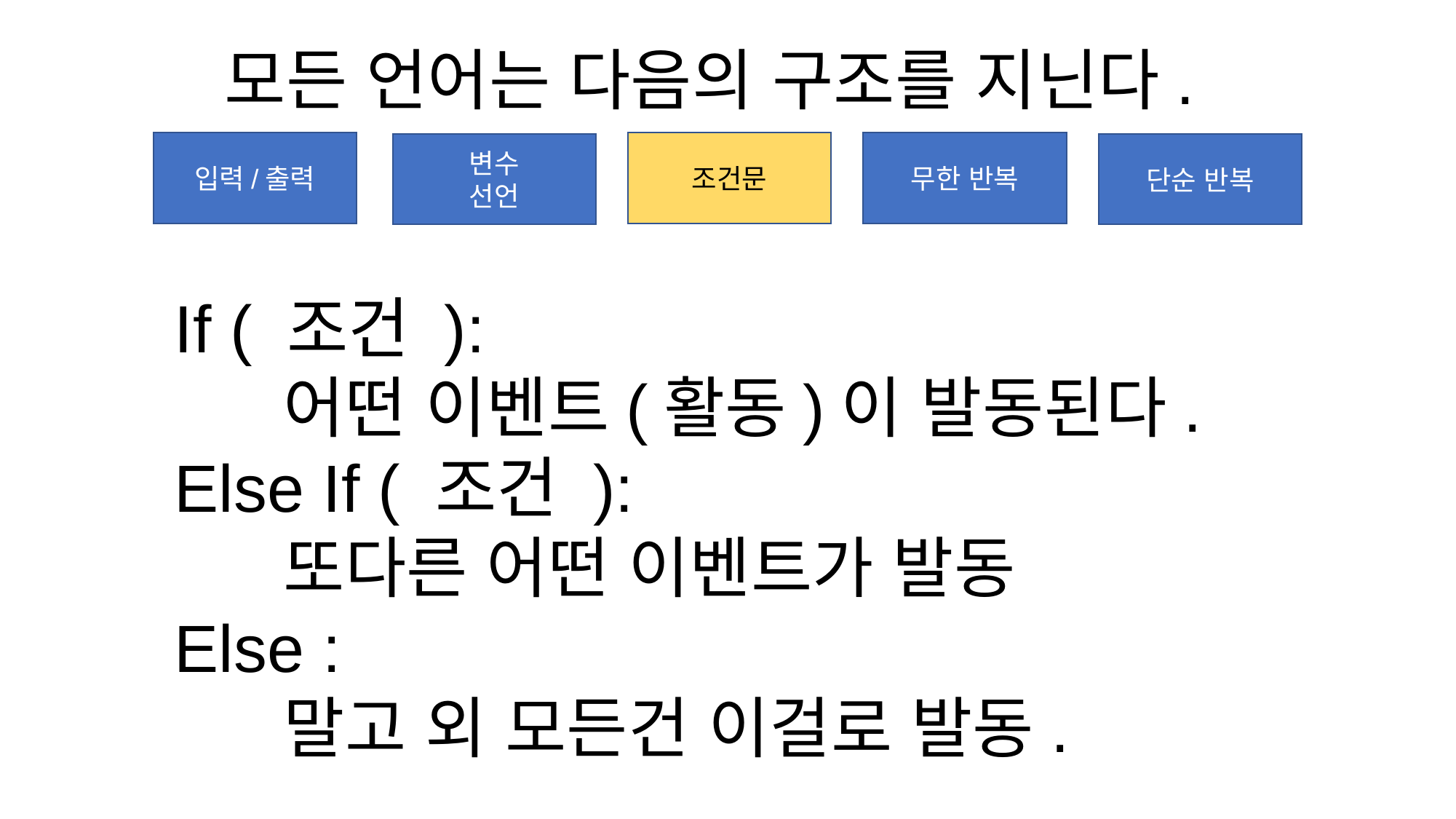

모든 언어는 다음의 구조를 지닌다.
입력/출력
조건문
무한 반복
변수
선언
단순 반복
If ( 조건 ):
	어떤 이벤트(활동)이 발동된다.
Else If ( 조건 ):
	또다른 어떤 이벤트가 발동
Else :
	말고 외 모든건 이걸로 발동.